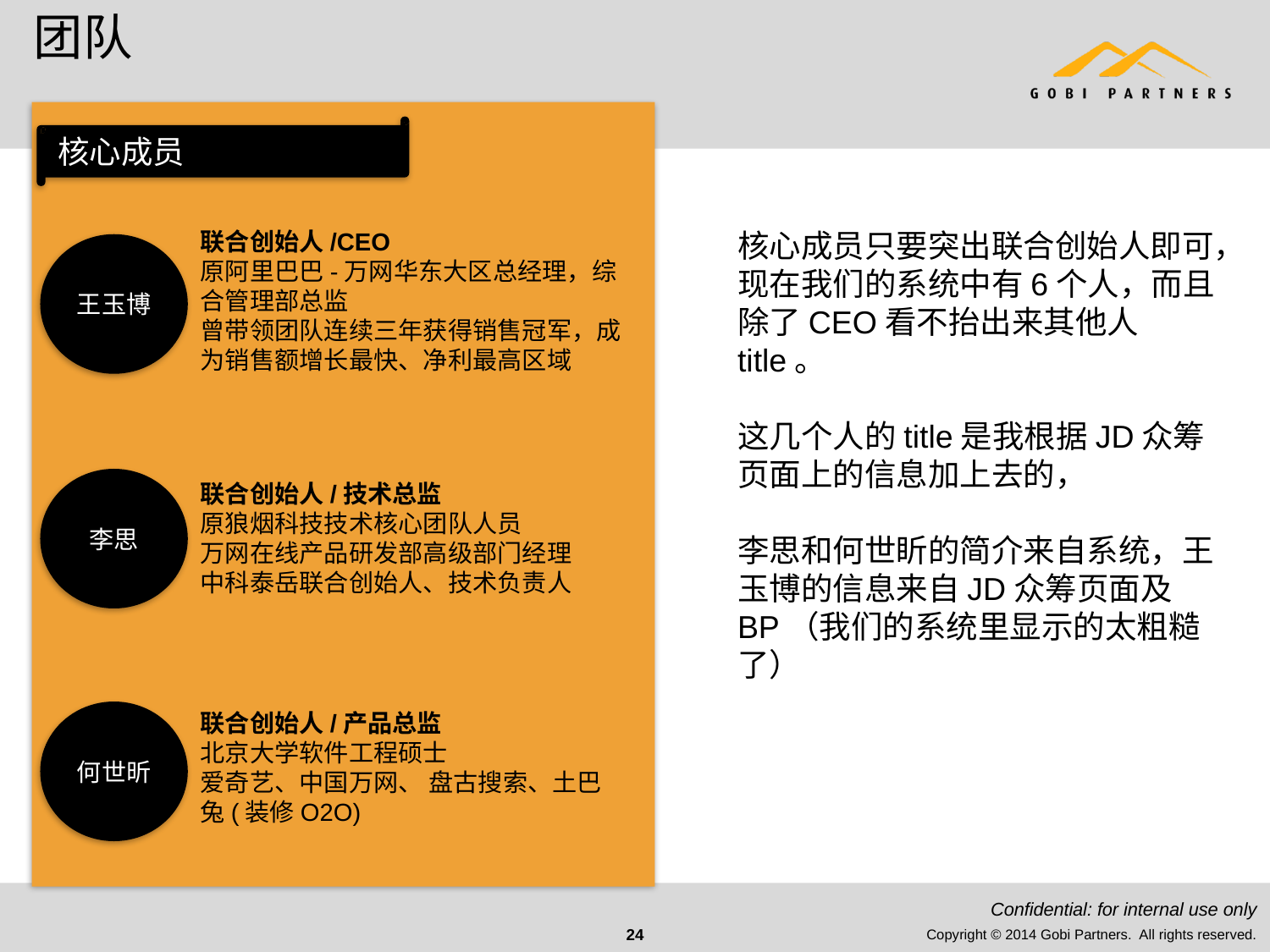

# 团队

核心成员
联合创始人/CEO
原阿里巴巴-万网华东大区总经理，综合管理部总监
曾带领团队连续三年获得销售冠军，成为销售额增长最快、净利最高区域
核心成员只要突出联合创始人即可，现在我们的系统中有6个人，而且除了CEO看不抬出来其他人title。

这几个人的title是我根据JD众筹页面上的信息加上去的，

李思和何世盺的简介来自系统，王玉博的信息来自JD众筹页面及BP（我们的系统里显示的太粗糙了）
王玉博
李思
联合创始人/技术总监
原狼烟科技技术核心团队人员
万网在线产品研发部高级部门经理
中科泰岳联合创始人、技术负责⼈
何世昕
联合创始人/产品总监
北京⼤学软件⼯程硕⼠
爱奇艺、中国万网、 盘古搜索、⼟巴兔(装修O2O)